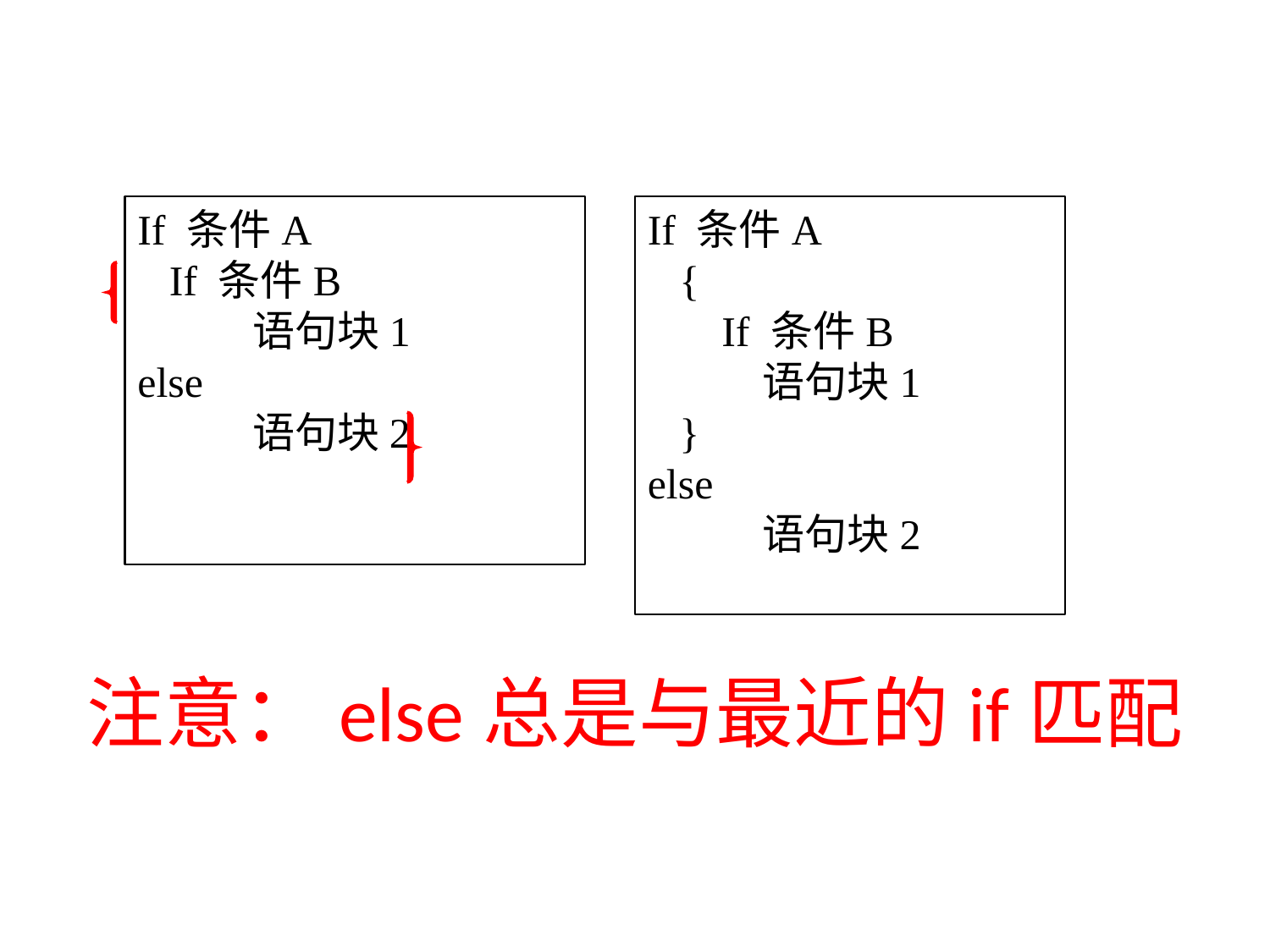

If 条件A
   {
       If 条件B
           语句块1
   }
else
           语句块2

If 条件A
   If 条件B
           语句块1
else
           语句块2

注意：else总是与最近的if匹配